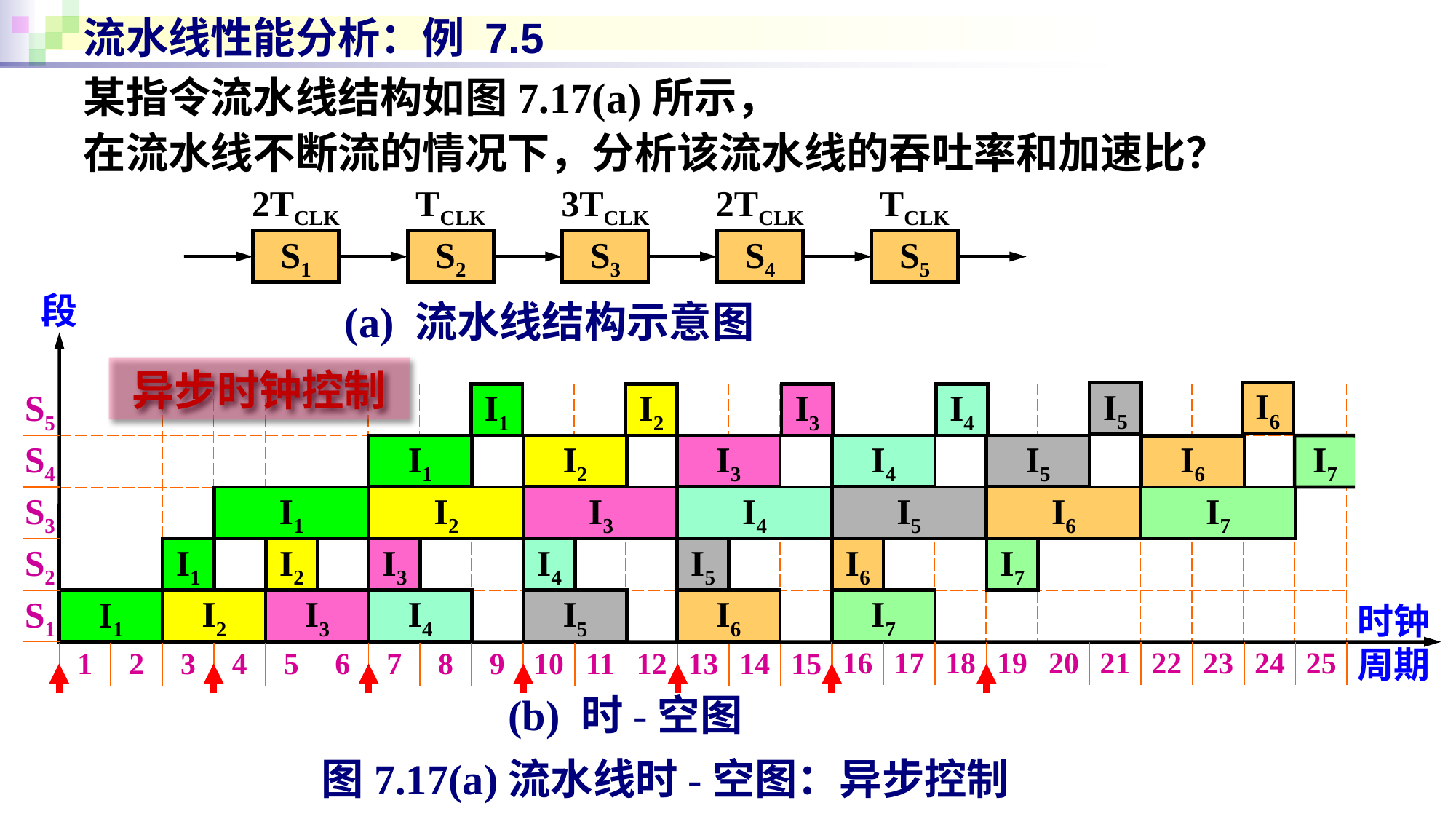

# 流水线性能分析：例 7.5
某指令流水线结构如图7.17(a)所示，
在流水线不断流的情况下，分析该流水线的吞吐率和加速比？
2TCLK
TCLK
3TCLK
2TCLK
TCLK
S1
S2
S3
S4
S5

段
(a) 流水线结构示意图

异步时钟控制
I6
I5
S5
|  |  |  |  |  |  |  |  |  |  |  |  |  |  |  |  |  |  |  |  |  |  |  |  |  |
| --- | --- | --- | --- | --- | --- | --- | --- | --- | --- | --- | --- | --- | --- | --- | --- | --- | --- | --- | --- | --- | --- | --- | --- | --- |
|  |  |  |  |  |  |  |  |  |  |  |  |  |  |  |  |  |  |  |  |  |  |  |  |  |
|  |  |  |  |  |  |  |  |  |  |  |  |  |  |  |  |  |  |  |  |  |  |  |  |  |
|  |  |  |  |  |  |  |  |  |  |  |  |  |  |  |  |  |  |  |  |  |  |  |  |  |
|  |  |  |  |  |  |  |  |  |  |  |  |  |  |  |  |  |  |  |  |  |  |  |  |  |
I1
I2
I3
I4
|  |
| --- |
|  |
|  |
|  |
|  |
I7

S4
I1
I2
I3
I4
I5
I6
S3
I1
I2
I3
I4
I5
I6
I7
S2
I1
I2
I3
I4
I5
I6
I7
I2
I3
I4
I5
I6
I7
S1
I1
时钟
周期

| 16 | 17 | 18 | 19 | 20 | 21 | 22 | 23 | 24 | 25 |
| --- | --- | --- | --- | --- | --- | --- | --- | --- | --- |
| 1 | 2 | 3 | 4 | 5 | 6 | 7 | 8 | 9 | 10 | 11 | 12 | 13 | 14 | 15 |
| --- | --- | --- | --- | --- | --- | --- | --- | --- | --- | --- | --- | --- | --- | --- |
(b) 时-空图
图7.17(a)流水线时-空图：异步控制